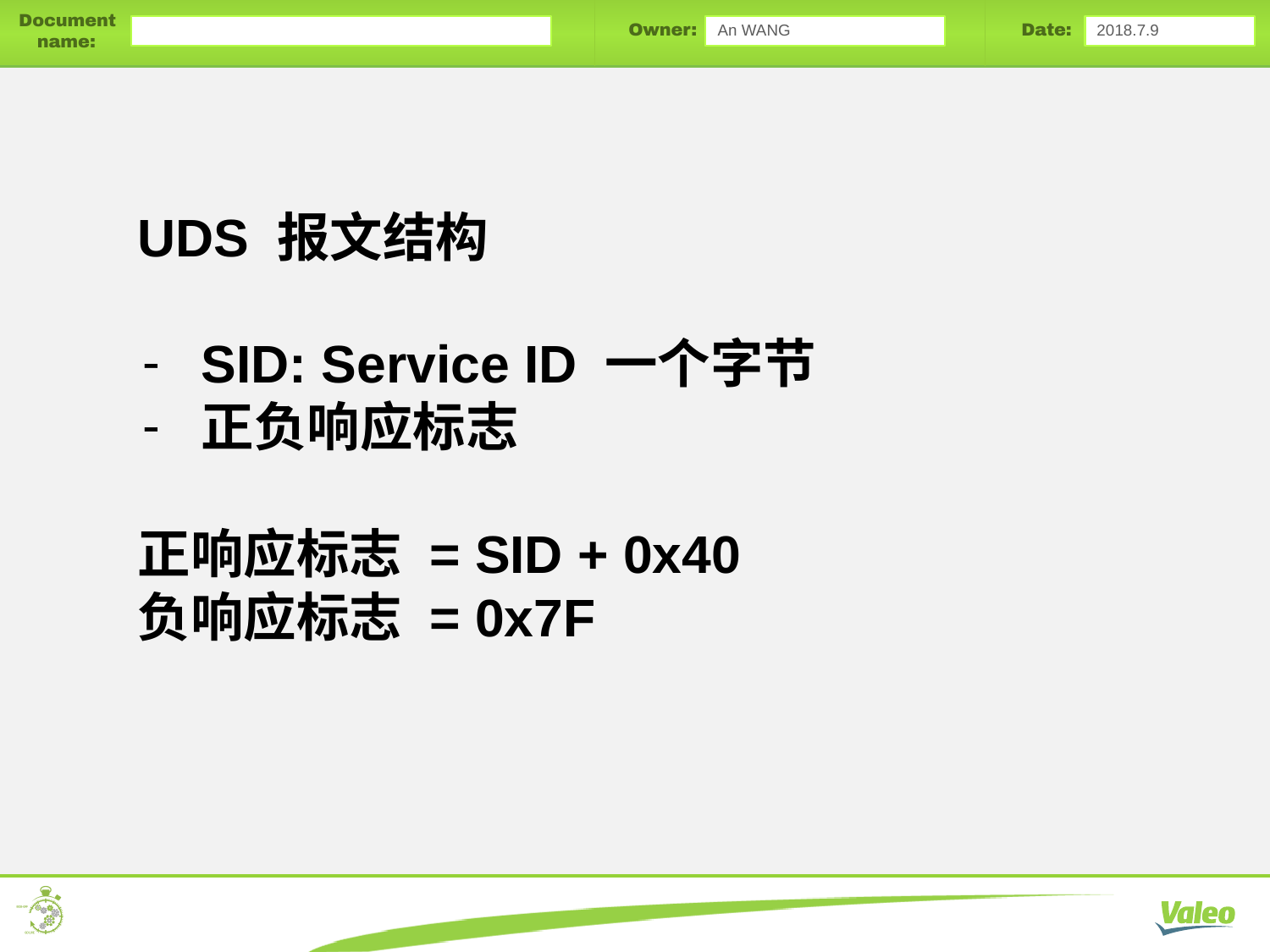

An WANG
2018.7.9
UDS 报文结构

SID: Service ID 一个字节
正负响应标志

正响应标志 = SID + 0x40
负响应标志 = 0x7F